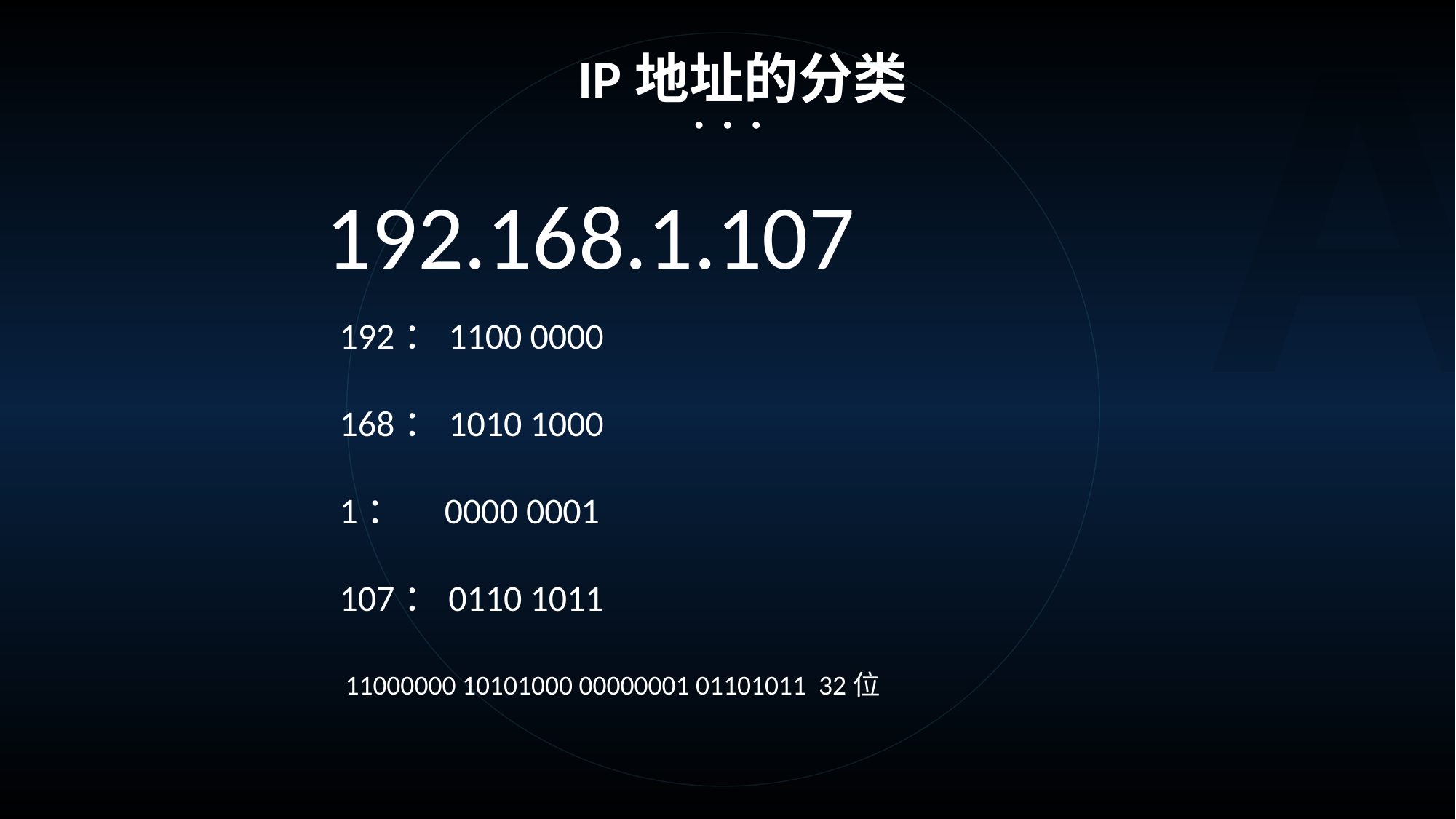

A

IP地址的分类

192.168.1.107
192：1100 0000

168：1010 1000

1：    0000 0001

107：0110 1011
11000000 10101000 00000001 01101011  32位